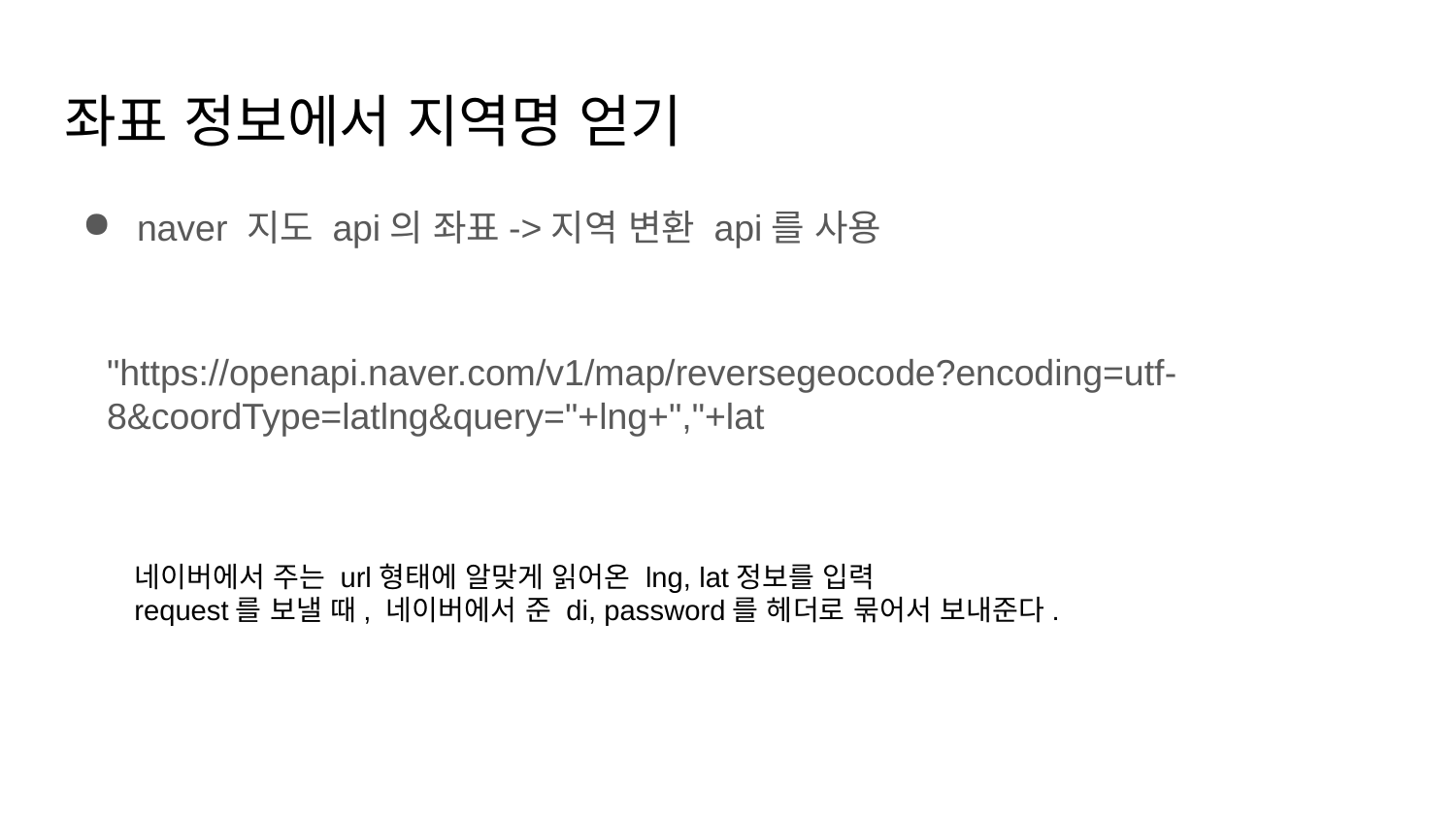

# 좌표 정보에서 지역명 얻기
naver 지도 api의 좌표->지역 변환 api를 사용
"https://openapi.naver.com/v1/map/reversegeocode?encoding=utf-8&coordType=latlng&query="+lng+","+lat
네이버에서 주는 url형태에 알맞게 읽어온 lng, lat정보를 입력
request를 보낼 때, 네이버에서 준 di, password를 헤더로 묶어서 보내준다.